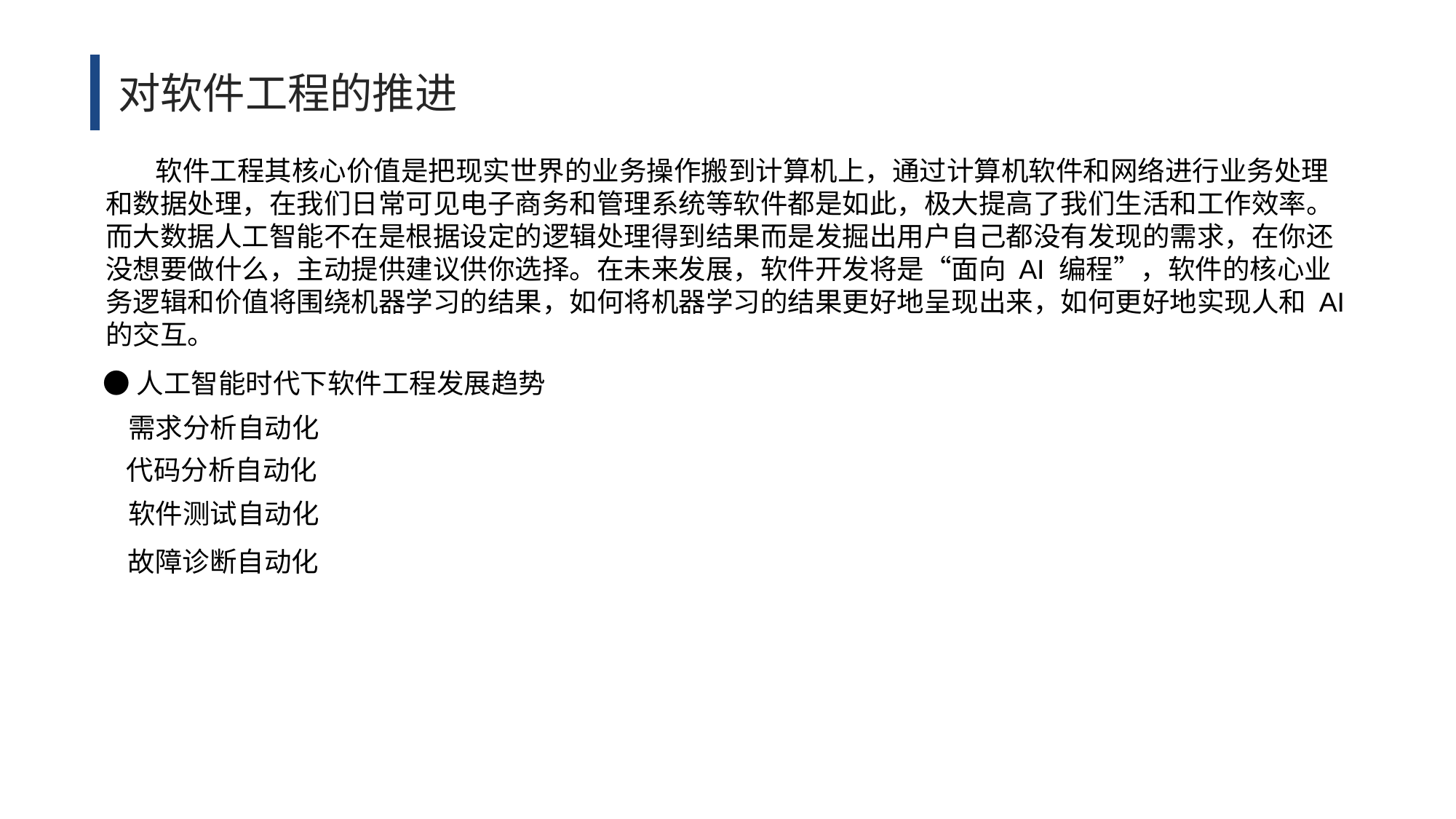

对软件工程的推进
       软件工程其核心价值是把现实世界的业务操作搬到计算机上，通过计算机软件和网络进行业务处理和数据处理，在我们日常可见电子商务和管理系统等软件都是如此，极大提高了我们生活和工作效率。而大数据人工智能不在是根据设定的逻辑处理得到结果而是发掘出用户自己都没有发现的需求，在你还没想要做什么，主动提供建议供你选择。在未来发展，软件开发将是“面向 AI 编程”，软件的核心业务逻辑和价值将围绕机器学习的结果，如何将机器学习的结果更好地呈现出来，如何更好地实现人和 AI 的交互。
●人工智能时代下软件工程发展趋势
需求分析自动化
代码分析自动化
软件测试自动化
故障诊断自动化